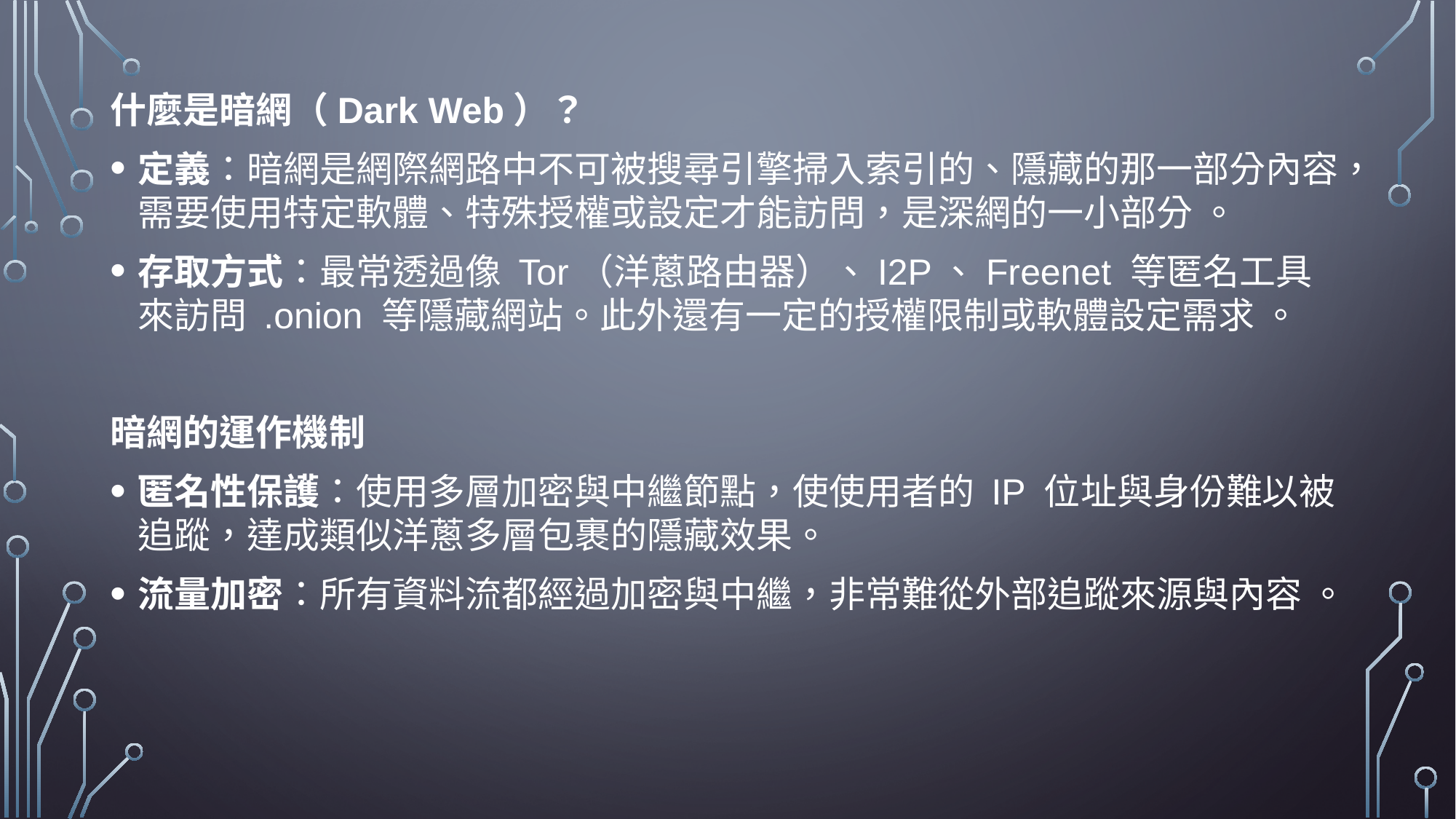

什麼是暗網（Dark Web）？
定義：暗網是網際網路中不可被搜尋引擎掃入索引的、隱藏的那一部分內容，需要使用特定軟體、特殊授權或設定才能訪問，是深網的一小部分 。
存取方式：最常透過像 Tor（洋蔥路由器）、I2P、Freenet 等匿名工具來訪問 .onion 等隱藏網站。此外還有一定的授權限制或軟體設定需求 。

暗網的運作機制
匿名性保護：使用多層加密與中繼節點，使使用者的 IP 位址與身份難以被追蹤，達成類似洋蔥多層包裹的隱藏效果。
流量加密：所有資料流都經過加密與中繼，非常難從外部追蹤來源與內容 。